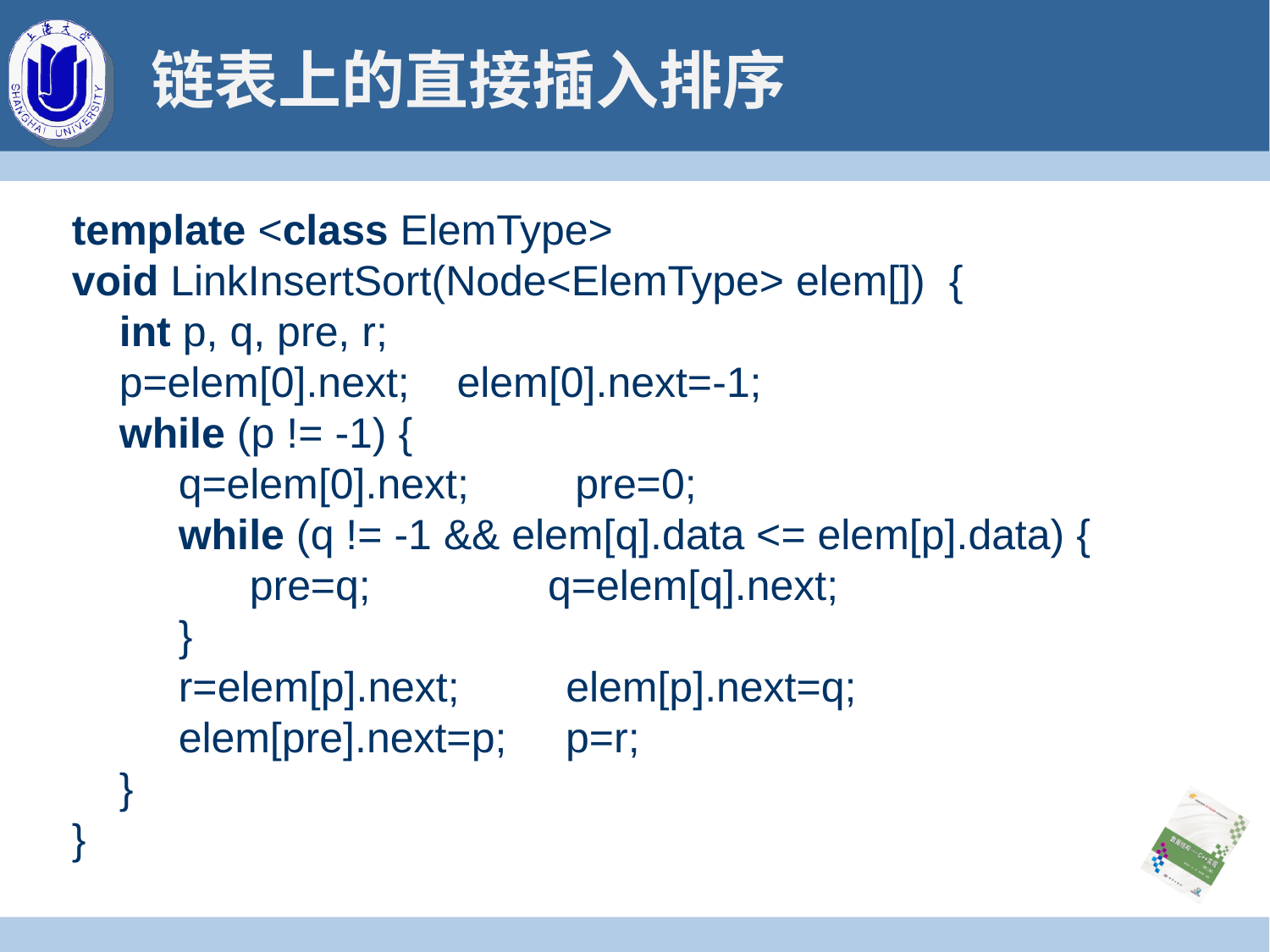

# 链表上的直接插入排序
template <class ElemType>
void LinkInsertSort(Node<ElemType> elem[])  {
    int p, q, pre, r;
    p=elem[0].next;    elem[0].next=-1;
    while (p != -1) {
         q=elem[0].next;         pre=0;
         while (q != -1 && elem[q].data <= elem[p].data) {
               pre=q;               q=elem[q].next;
         }
         r=elem[p].next;         elem[p].next=q;
         elem[pre].next=p;     p=r;
    }
}